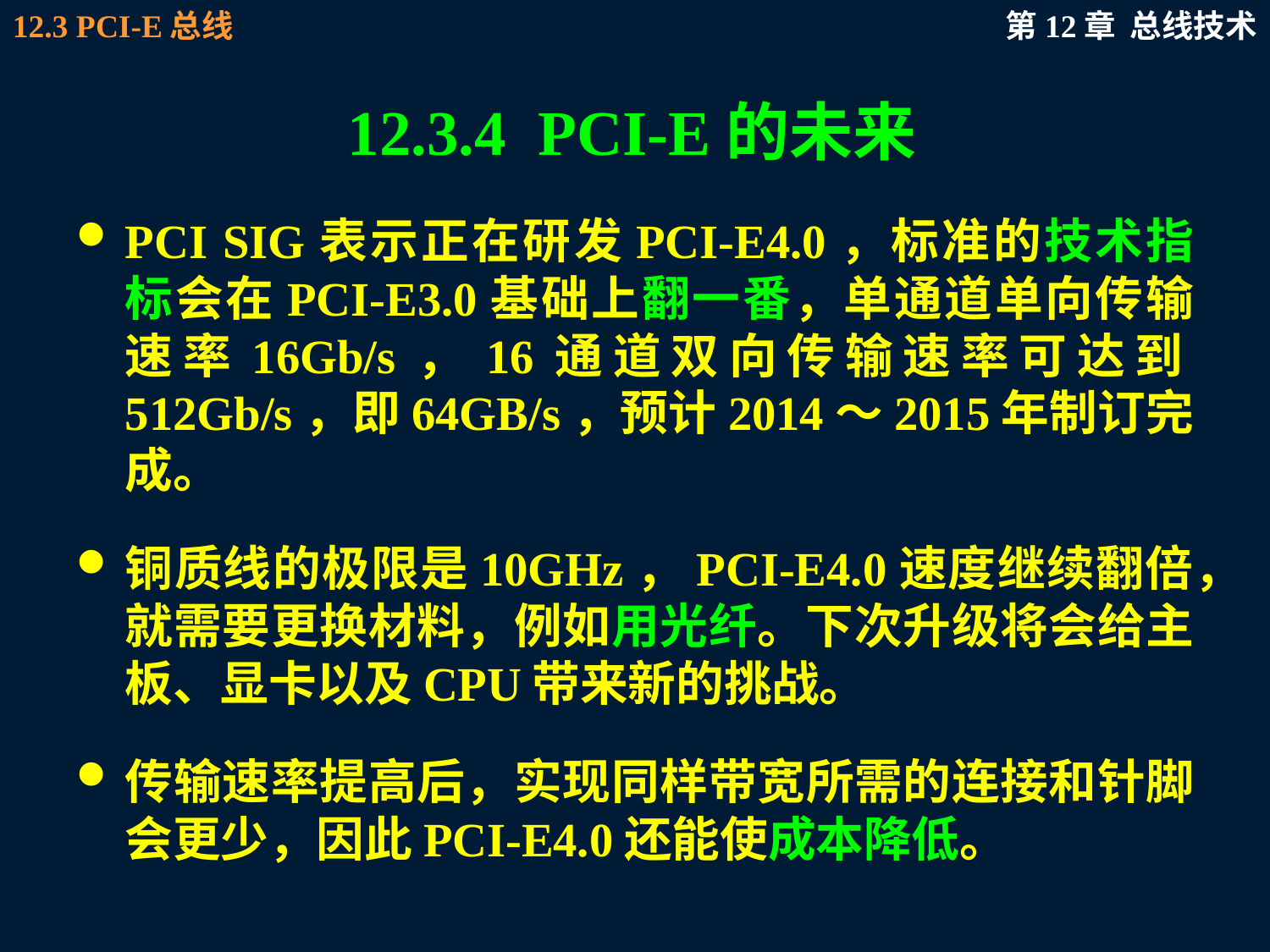

# 12.3.4  PCI-E的未来
PCI SIG表示正在研发PCI-E4.0，标准的技术指标会在PCI-E3.0基础上翻一番，单通道单向传输速率16Gb/s，16通道双向传输速率可达到512Gb/s，即64GB/s，预计2014～2015年制订完成。
铜质线的极限是10GHz，PCI-E4.0速度继续翻倍，就需要更换材料，例如用光纤。下次升级将会给主板、显卡以及CPU带来新的挑战。
传输速率提高后，实现同样带宽所需的连接和针脚会更少，因此PCI-E4.0还能使成本降低。